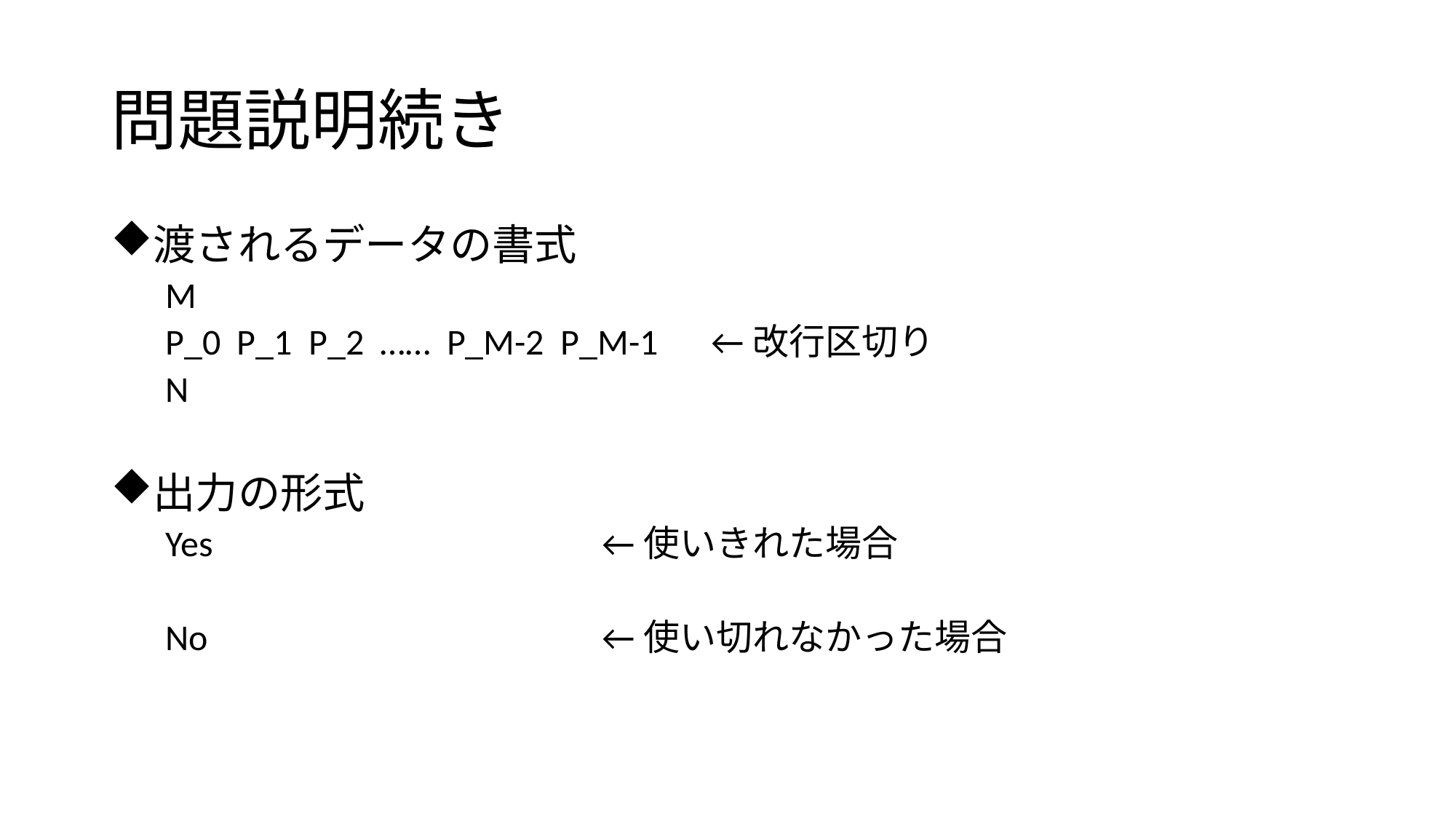

# 問題説明続き
渡されるデータの書式
M
P_0  P_1  P_2  ……  P_M-2  P_M-1	←改行区切り
N

出力の形式
Yes				←使いきれた場合

No				←使い切れなかった場合